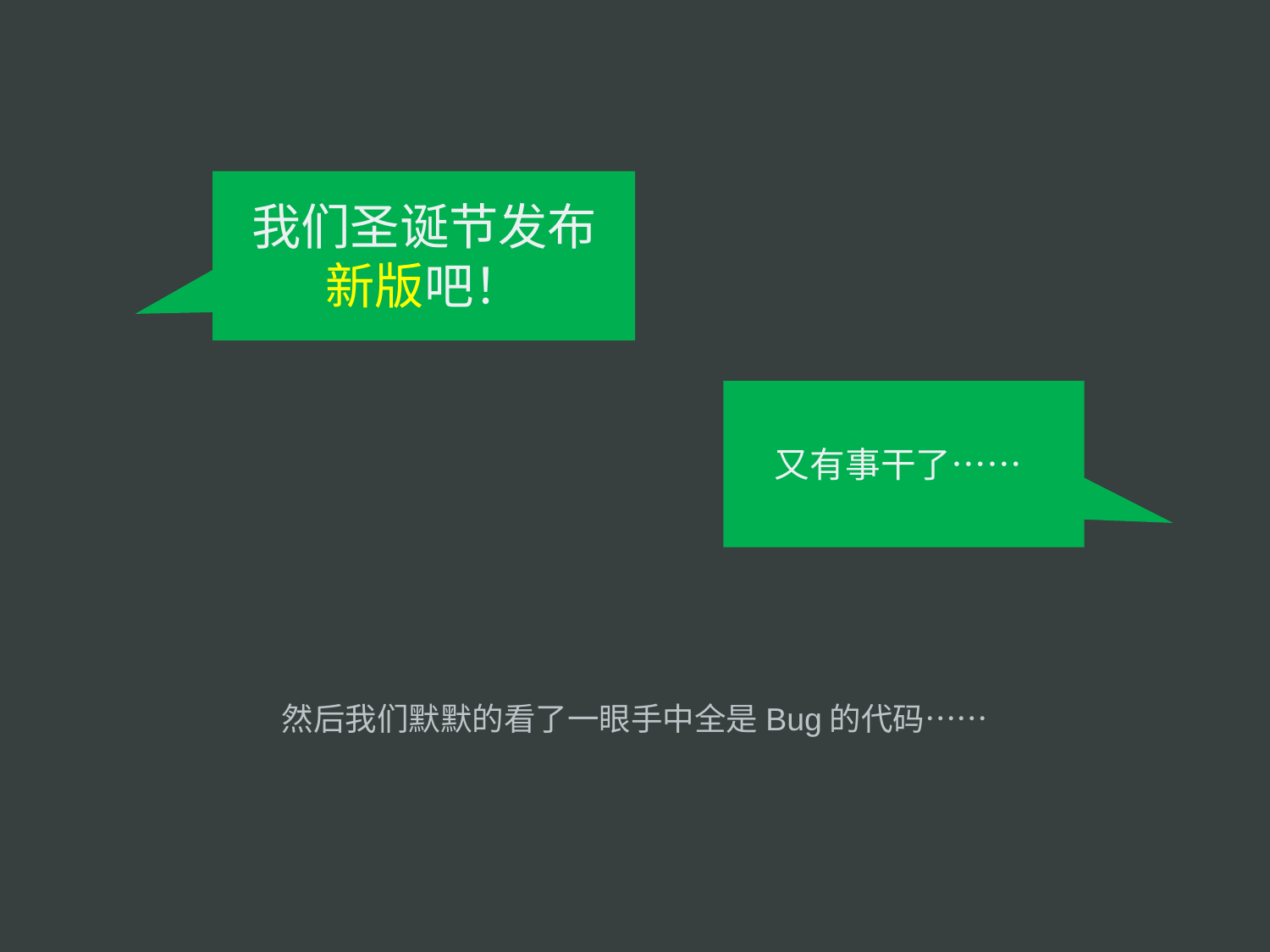

我们圣诞节发布新版吧！

又有事干了……
然后我们默默的看了一眼手中全是Bug的代码……